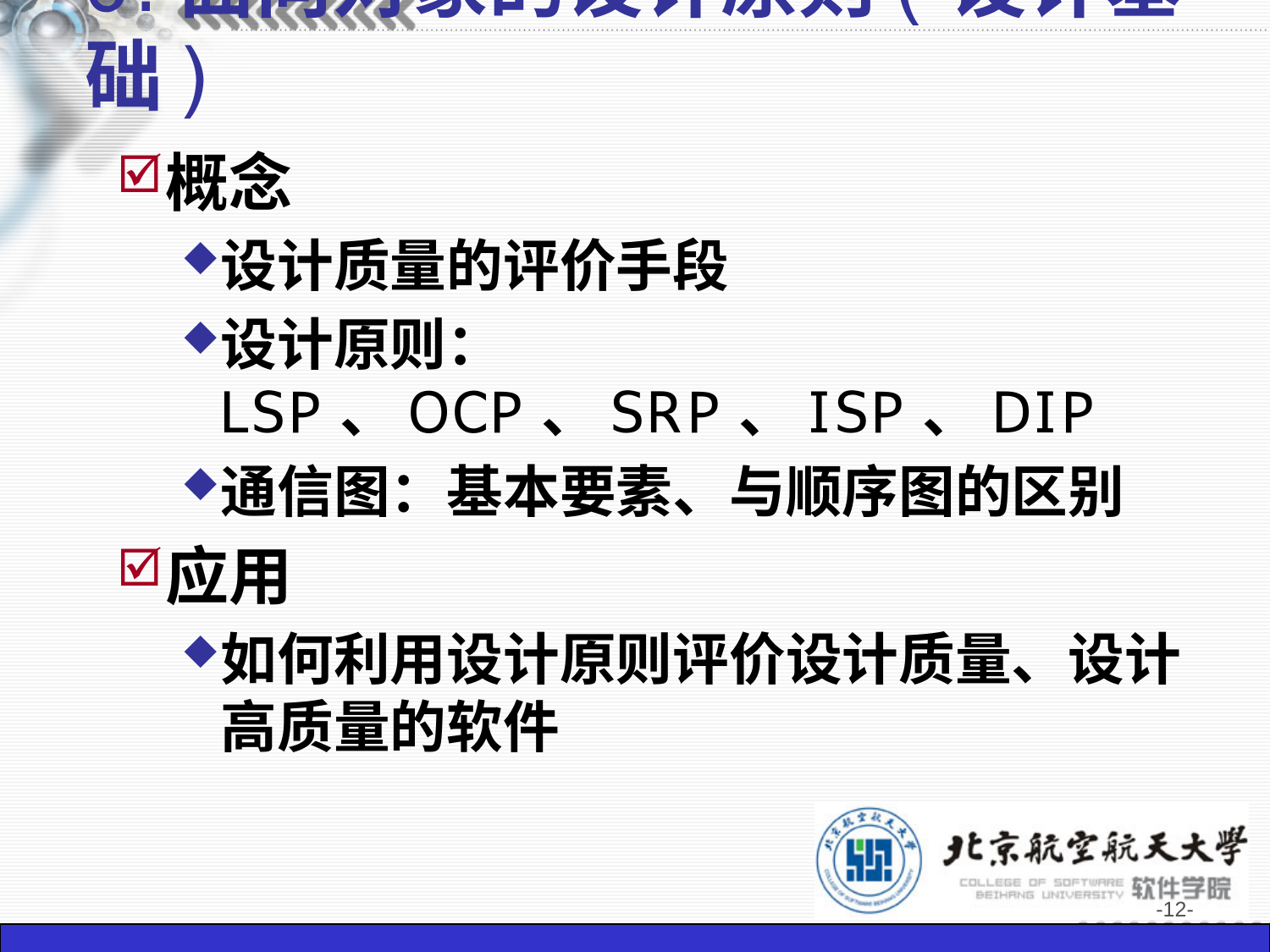

# 6.面向对象的设计原则(设计基础)
概念
设计质量的评价手段
设计原则：LSP、OCP、SRP、ISP、DIP
通信图：基本要素、与顺序图的区别
应用
如何利用设计原则评价设计质量、设计高质量的软件
-12-